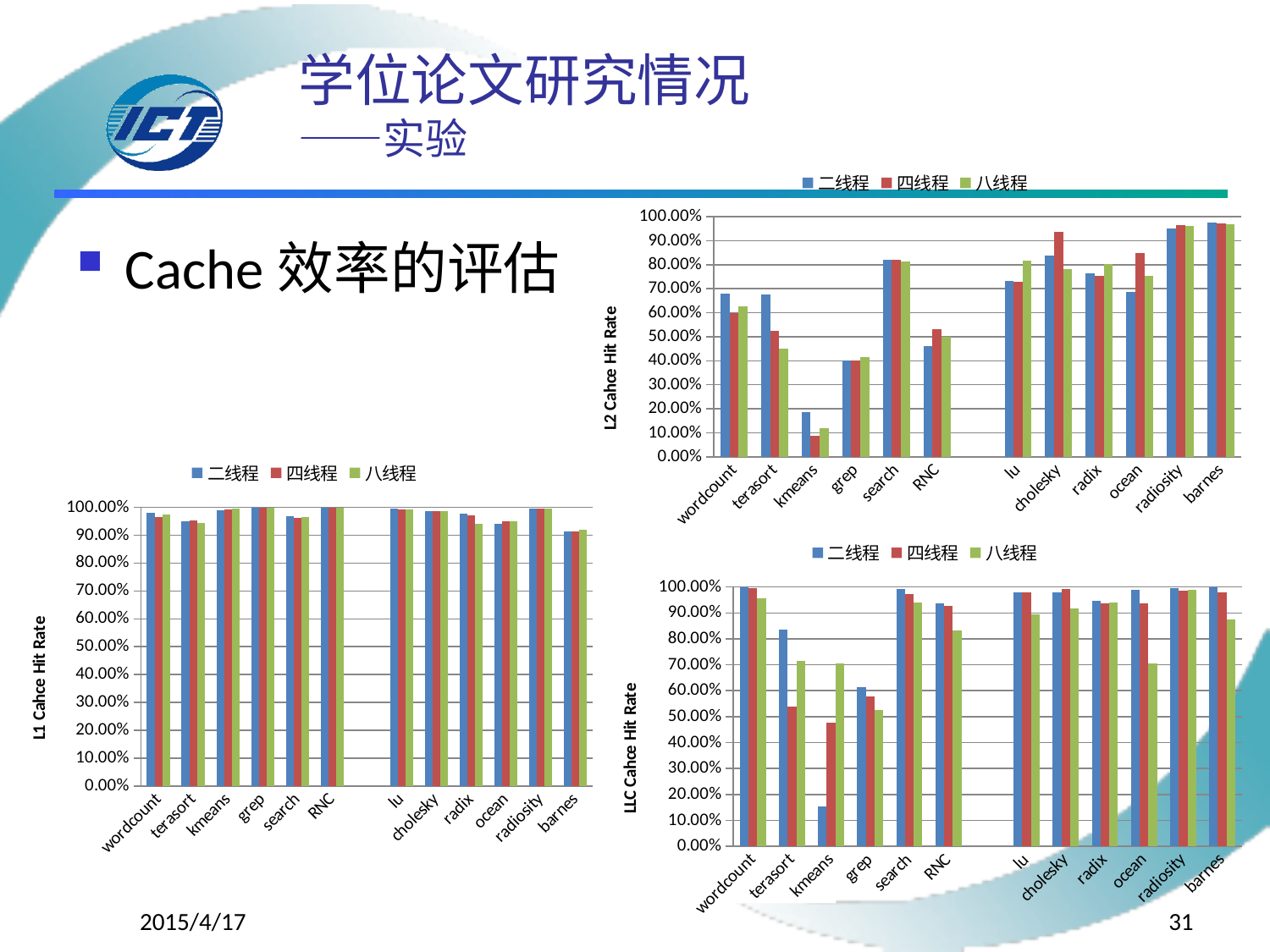

# 学位论文研究情况 ——实验

### Chart

| Category |  |  |  |
|---|---|---|---|
| wordcount | 0.6804919451594816 | 0.5993074364864401 | 0.6261691506282939 |
| terasort | 0.676521059685182 | 0.5246298800175738 | 0.4498204498204505 |
| kmeans | 0.18631314940881422 | 0.08898635012950706 | 0.11985113227780232 |
| grep | 0.4027710649266957 | 0.4004746366063483 | 0.4164155388745823 |
| search | 0.8202813062319655 | 0.8207124234266695 | 0.8149524313904969 |
| RNC | 0.4628290425224183 | 0.5329887749333766 | 0.49901708755481694 |
|  | None | None | None |
| lu | 0.7342558599265752 | 0.7277137659187385 | 0.8172796263864572 |
| cholesky | 0.8371085286586567 | 0.9364697638121319 | 0.7801643221103445 |
| radix | 0.7640700708162504 | 0.7545931758530183 | 0.8032870135266147 |
| ocean | 0.6885081035082969 | 0.8480180495584869 | 0.7534107106495629 |
| radiosity | 0.9495217482371011 | 0.9649082881980803 | 0.9610764055742431 |
| barnes | 0.9752614417276794 | 0.9710522208067506 | 0.9678500352206596 |
Cache效率的评估

### Chart

| Category |  |  |  |
|---|---|---|---|
| wordcount | 0.9793854041201376 | 0.9651067700078144 | 0.9760214884520396 |
| terasort | 0.9494523108268893 | 0.9528337918289436 | 0.9437115507945186 |
| kmeans | 0.9889220690512766 | 0.9935833849407457 | 0.9950817388930245 |
| grep | 0.9988178889775328 | 0.9987941745823594 | 0.9987494374226775 |
| search | 0.9688520961068056 | 0.9637844375444163 | 0.9640948540601098 |
| RNC | 0.9987806583829029 | 0.9991850168783489 | 0.9995280643681727 |
|  | None | None | None |
| lu | 0.994528535857788 | 0.9931359629438451 | 0.9924406335708791 |
| cholesky | 0.9859640773350009 | 0.98704929226742 | 0.9876054179236406 |
| radix | 0.977773258292496 | 0.9712509712509716 | 0.9417091636949984 |
| ocean | 0.9402435600579245 | 0.950581591533299 | 0.948886364328837 |
| radiosity | 0.9965741540829706 | 0.9956962942481695 | 0.9970922608387713 |
| barnes | 0.9131598139504636 | 0.9152806759256915 | 0.9194833780686064 |

### Chart

| Category |  |  |  |
|---|---|---|---|
| wordcount | 0.9979422672262456 | 0.9966629588431586 | 0.9571947426676376 |
| terasort | 0.8350277476265466 | 0.5390709818664705 | 0.7160884003206229 |
| kmeans | 0.15499779832672858 | 0.47583331879785845 | 0.7066580663656566 |
| grep | 0.6150526031831678 | 0.5789213260762006 | 0.5257722279598159 |
| search | 0.9910539723917293 | 0.9728667277510117 | 0.9414572877063854 |
| RNC | 0.936995153473345 | 0.9268545737506485 | 0.8330817989737398 |
|  | None | None | None |
| lu | 0.9776833156216796 | 0.9799554565701574 | 0.8945686900958465 |
| cholesky | 0.9794437726723096 | 0.9927300075206825 | 0.918265498502828 |
| radix | 0.9478672985782002 | 0.9358288770053483 | 0.9387467730579675 |
| ocean | 0.9884515087545014 | 0.9367801382134636 | 0.7060280759702726 |
| radiosity | 0.995850622406639 | 0.9857328145265896 | 0.9876543209876533 |
| barnes | 0.9988060011420855 | 0.9793007479561663 | 0.8747075090406297 |
2015/4/17
31